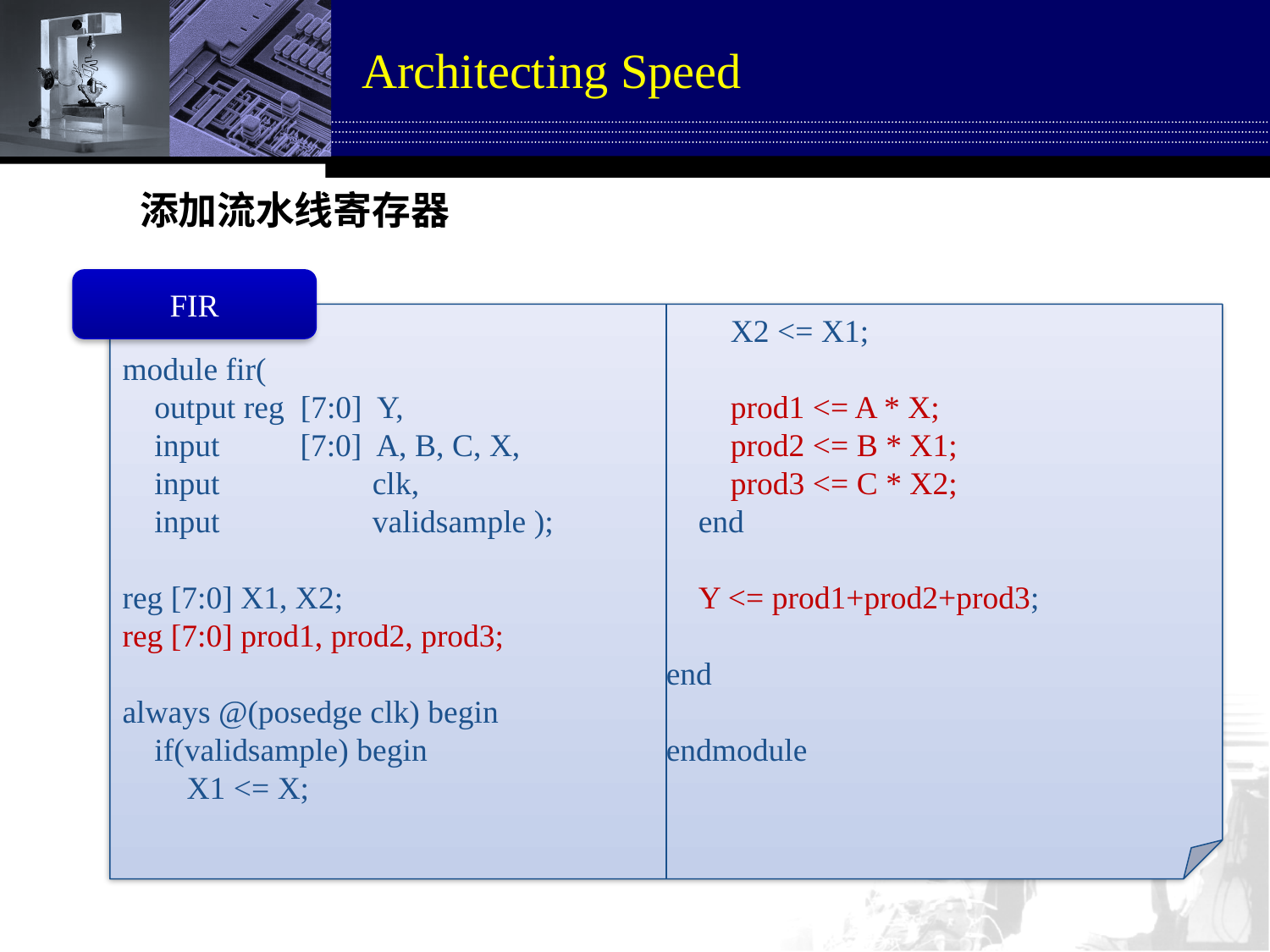

# Architecting Speed
添加流水线寄存器
FIR

module fir(
    output reg  [7:0]  Y,
    input          [7:0]  A, B, C, X,
    input                   clk,
    input                   validsample );

reg [7:0] X1, X2;
reg [7:0] prod1, prod2, prod3;

always @(posedge clk) begin
    if(validsample) begin
        X1 <= X;
        X2 <= X1;

        prod1 <= A * X;
        prod2 <= B * X1;
        prod3 <= C * X2;
    end

    Y <= prod1+prod2+prod3;

end

endmodule